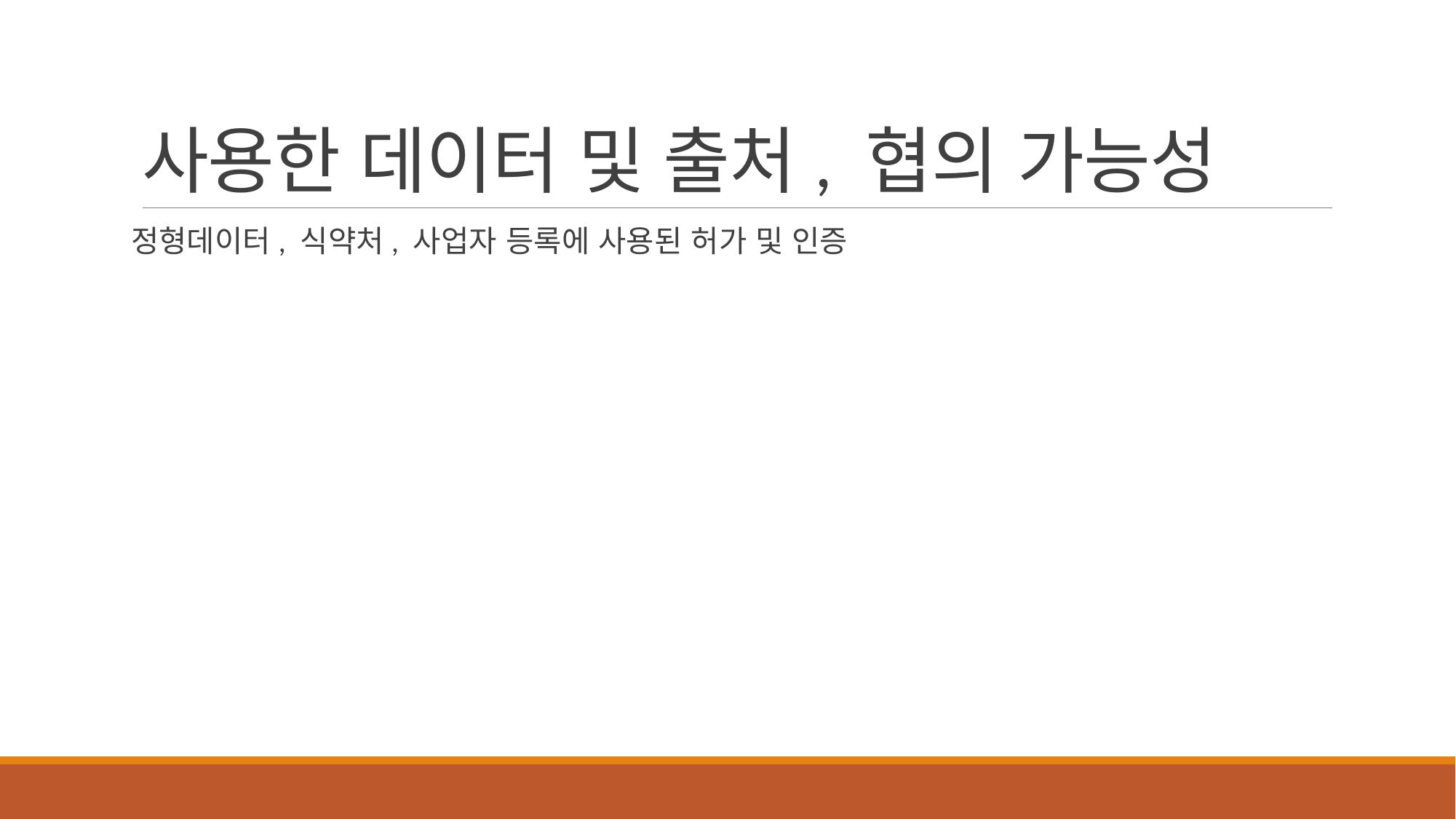

# 사용한 데이터 및 출처, 협의 가능성
정형데이터, 식약처, 사업자 등록에 사용된 허가 및 인증